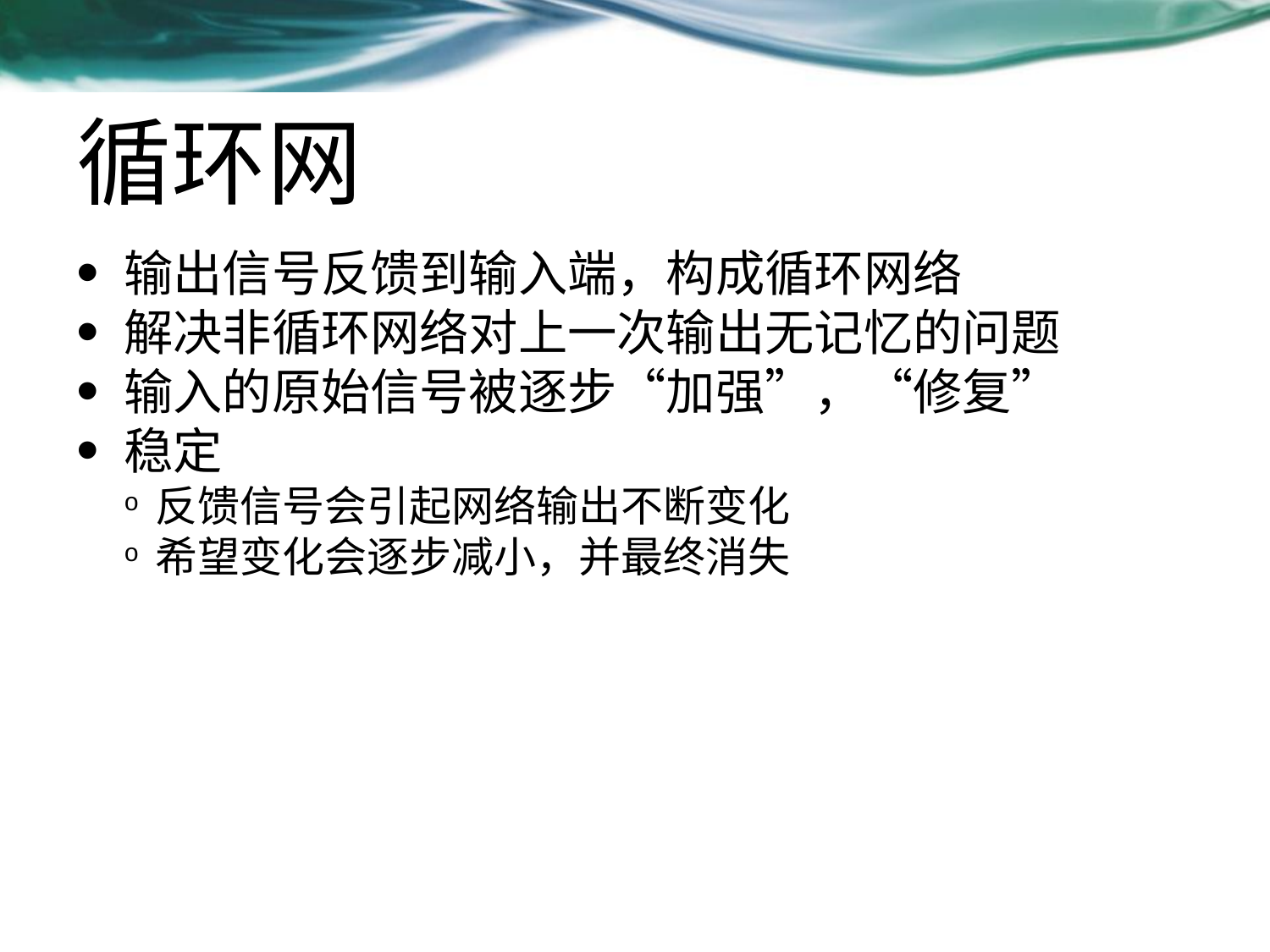

# 循环网
输出信号反馈到输入端，构成循环网络
解决非循环网络对上一次输出无记忆的问题
输入的原始信号被逐步“加强”，“修复”
稳定
反馈信号会引起网络输出不断变化
希望变化会逐步减小，并最终消失